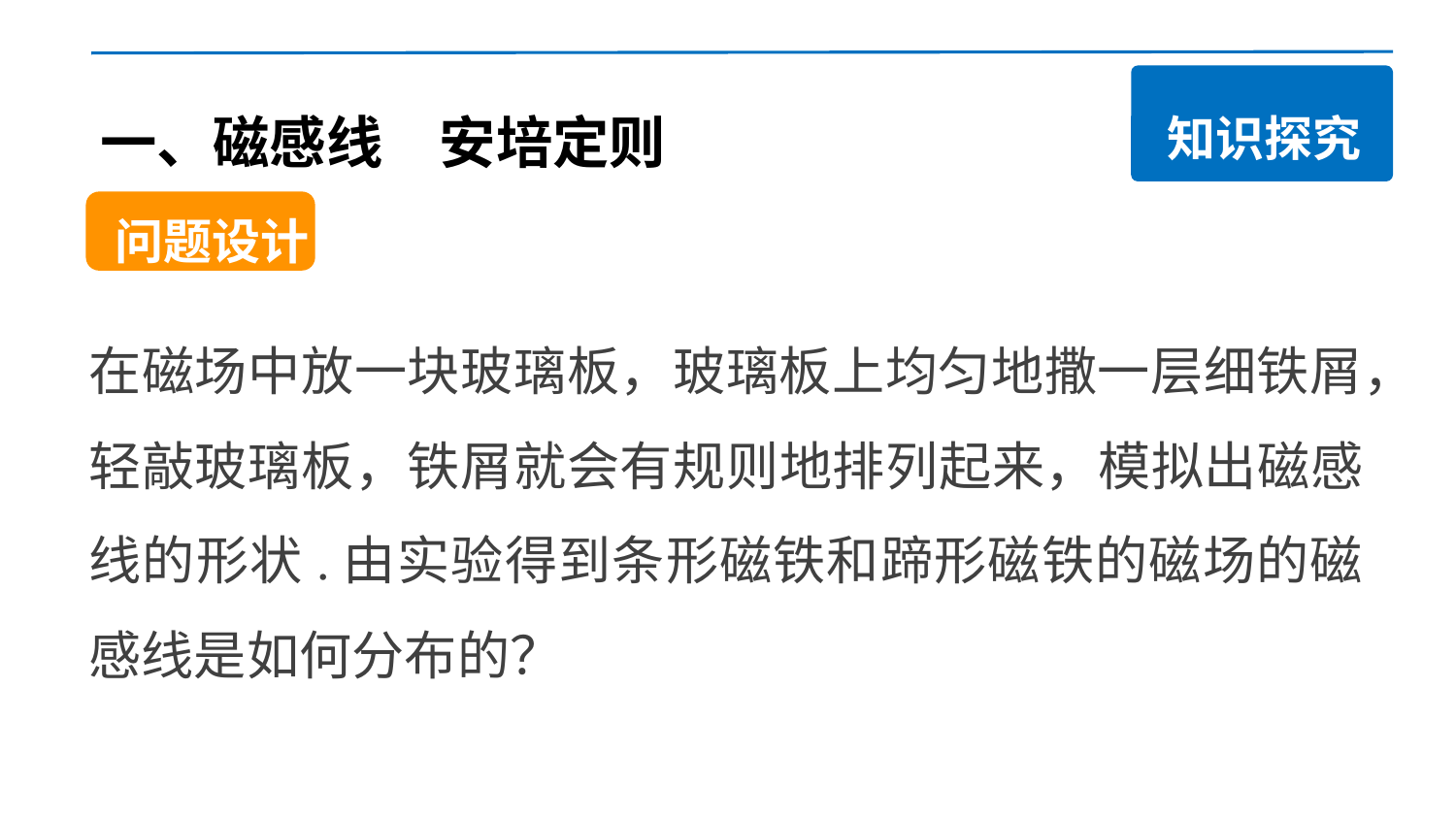

一、磁感线　安培定则

知识探究
 问题设计
在磁场中放一块玻璃板，玻璃板上均匀地撒一层细铁屑，轻敲玻璃板，铁屑就会有规则地排列起来，模拟出磁感线的形状.由实验得到条形磁铁和蹄形磁铁的磁场的磁感线是如何分布的？